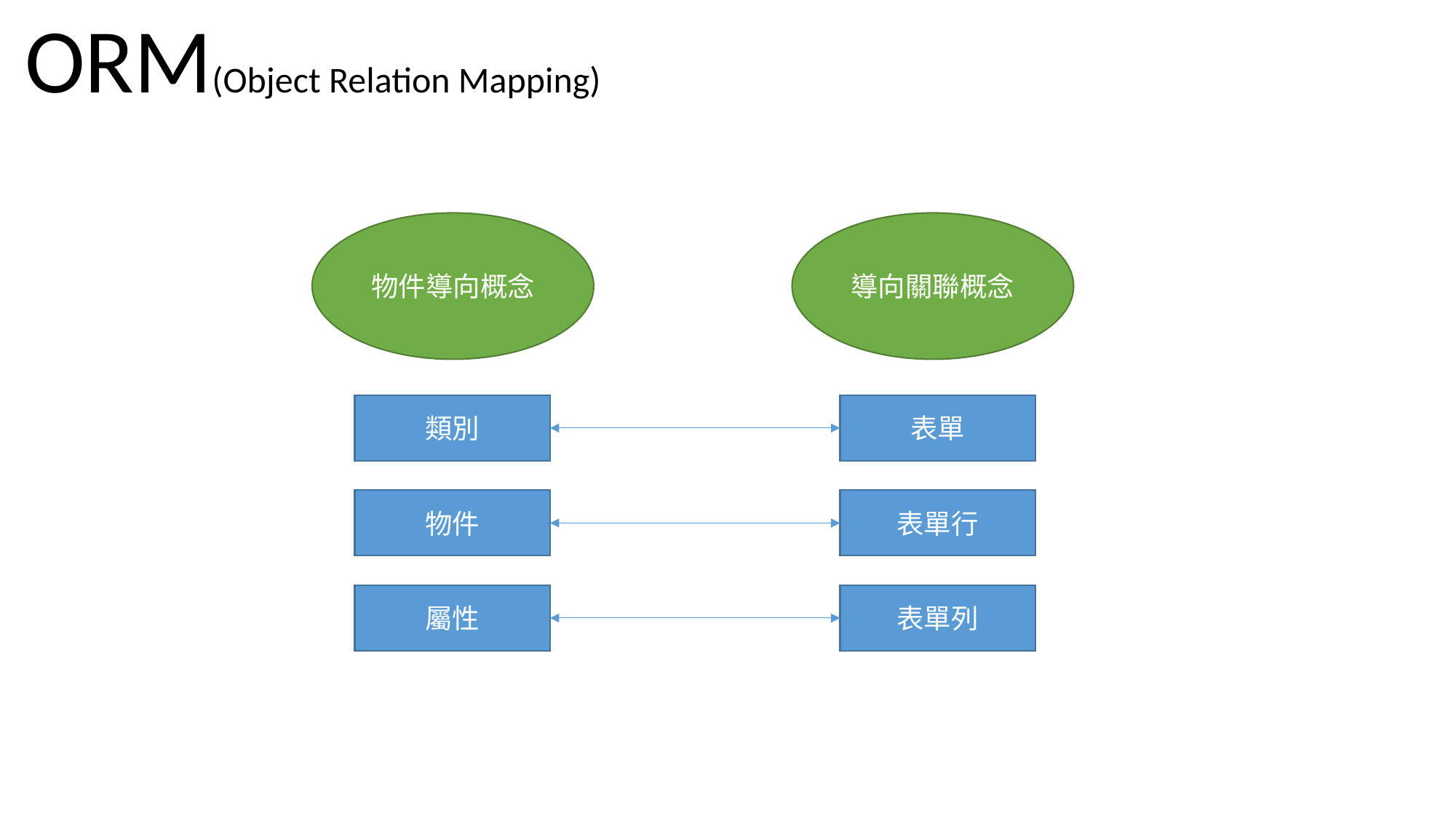

ORM(Object Relation Mapping)
物件導向概念
導向關聯概念
類別
表單
物件
表單行
屬性
表單列